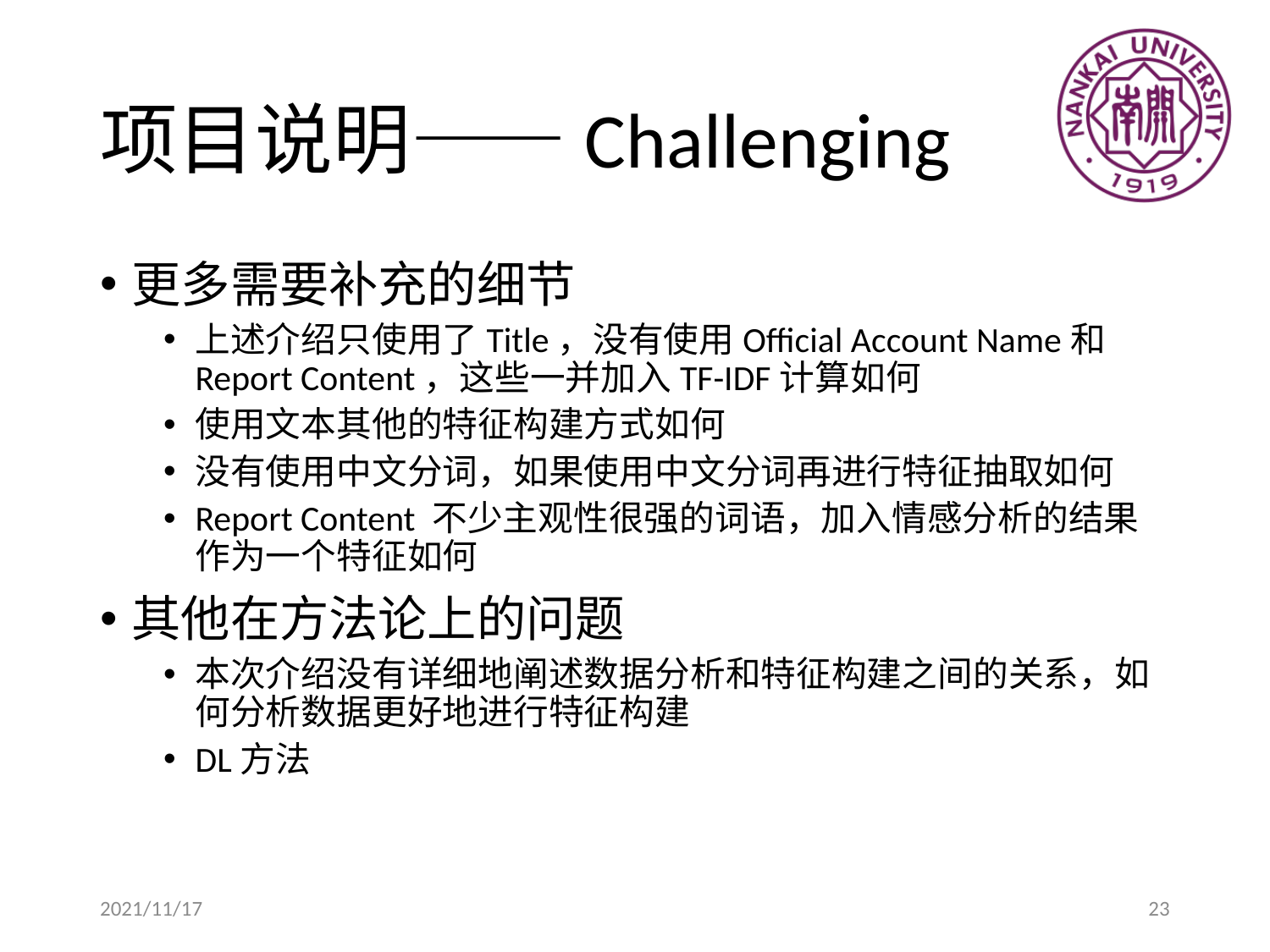

# 项目说明——Challenging
更多需要补充的细节
上述介绍只使用了Title，没有使用Official Account Name和Report Content，这些一并加入TF-IDF计算如何
使用文本其他的特征构建方式如何
没有使用中文分词，如果使用中文分词再进行特征抽取如何
Report Content 不少主观性很强的词语，加入情感分析的结果作为一个特征如何
其他在方法论上的问题
本次介绍没有详细地阐述数据分析和特征构建之间的关系，如何分析数据更好地进行特征构建
DL方法

2021/11/17
23